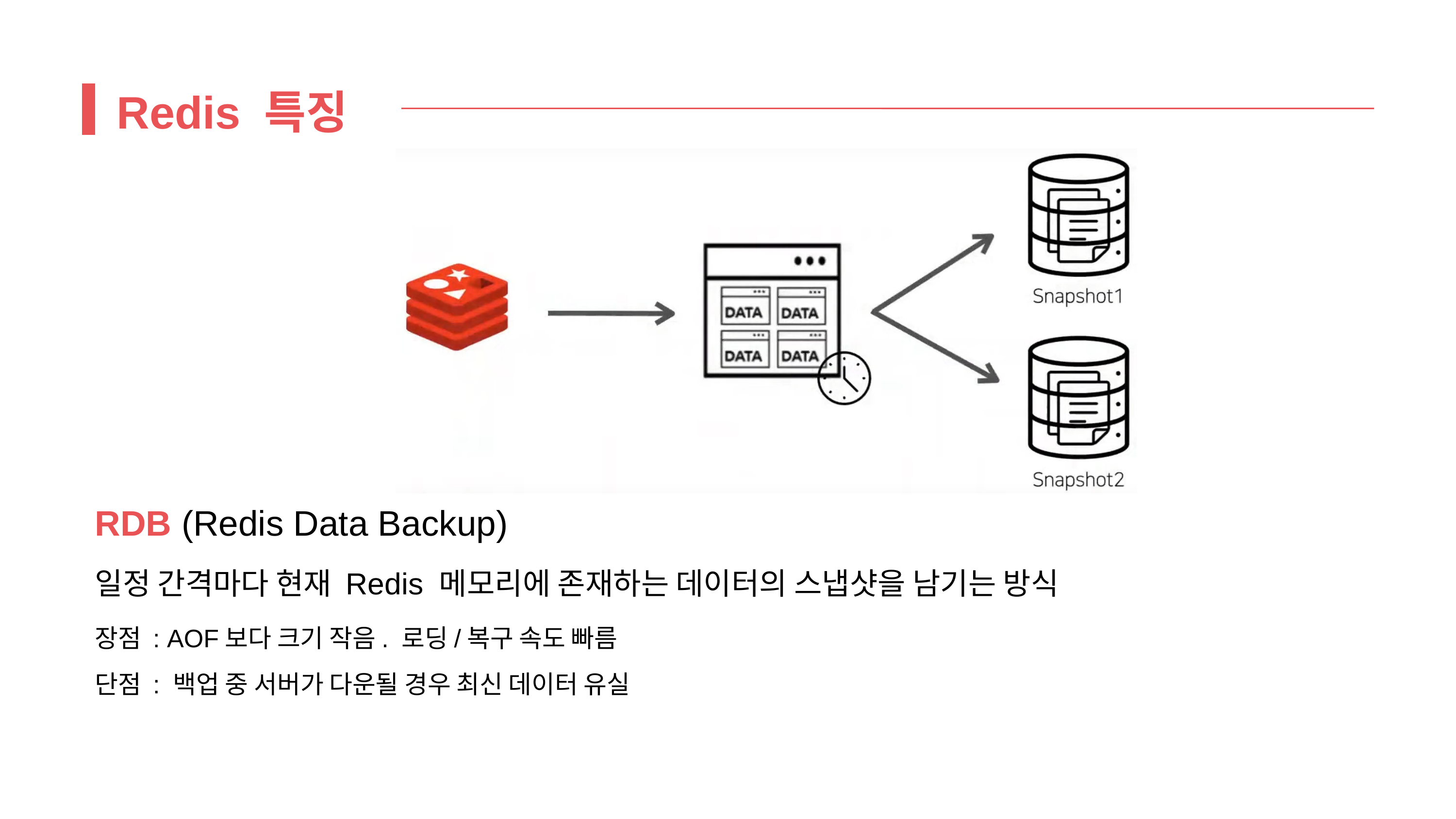

Redis 특징

RDB (Redis Data Backup)
일정 간격마다 현재 Redis 메모리에 존재하는 데이터의 스냅샷을 남기는 방식
장점 : AOF보다 크기 작음. 로딩/복구 속도 빠름
단점 : 백업 중 서버가 다운될 경우 최신 데이터 유실